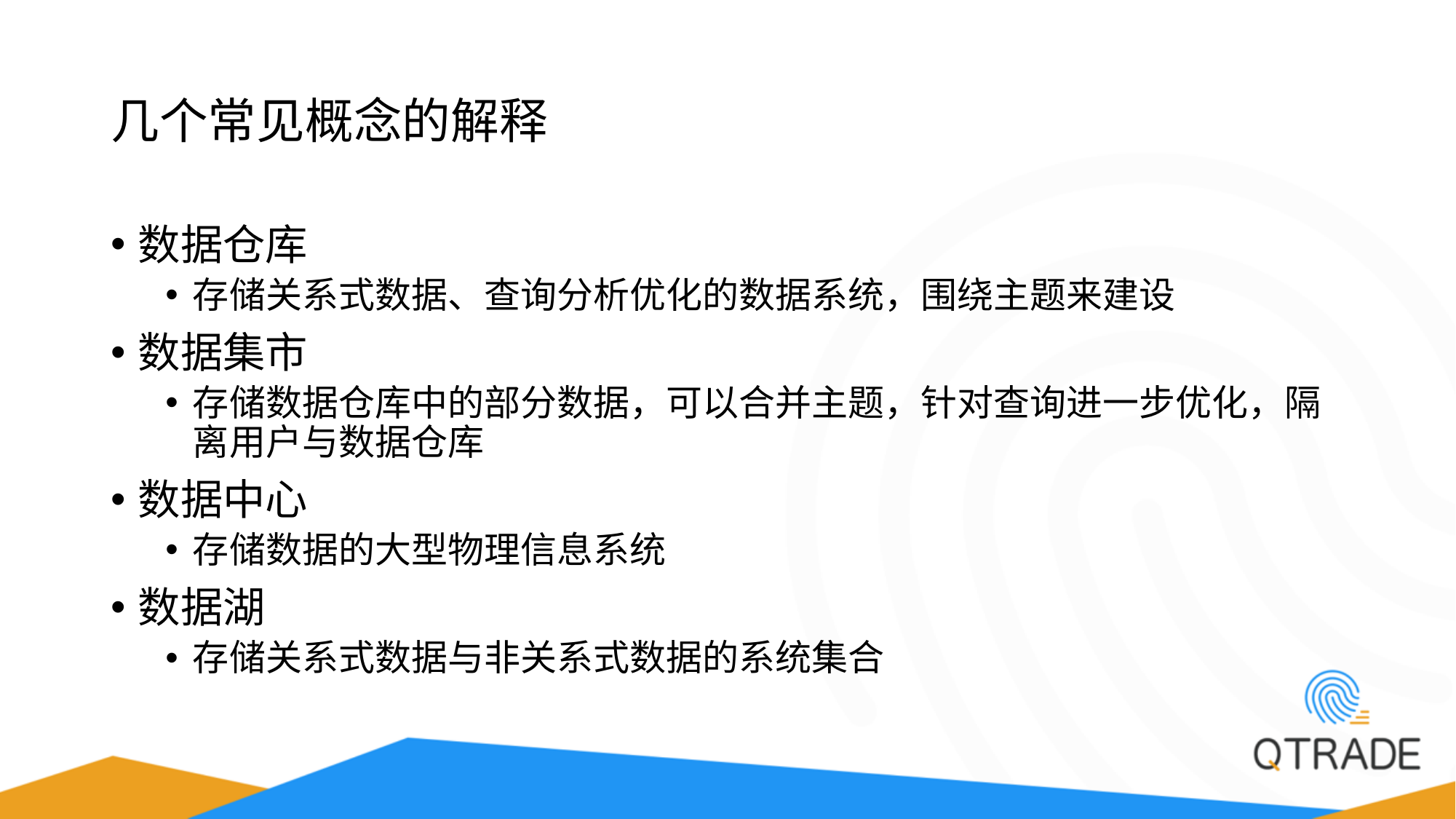

# 几个常见概念的解释
数据仓库
存储关系式数据、查询分析优化的数据系统，围绕主题来建设
数据集市
存储数据仓库中的部分数据，可以合并主题，针对查询进一步优化，隔离用户与数据仓库
数据中心
存储数据的大型物理信息系统
数据湖
存储关系式数据与非关系式数据的系统集合